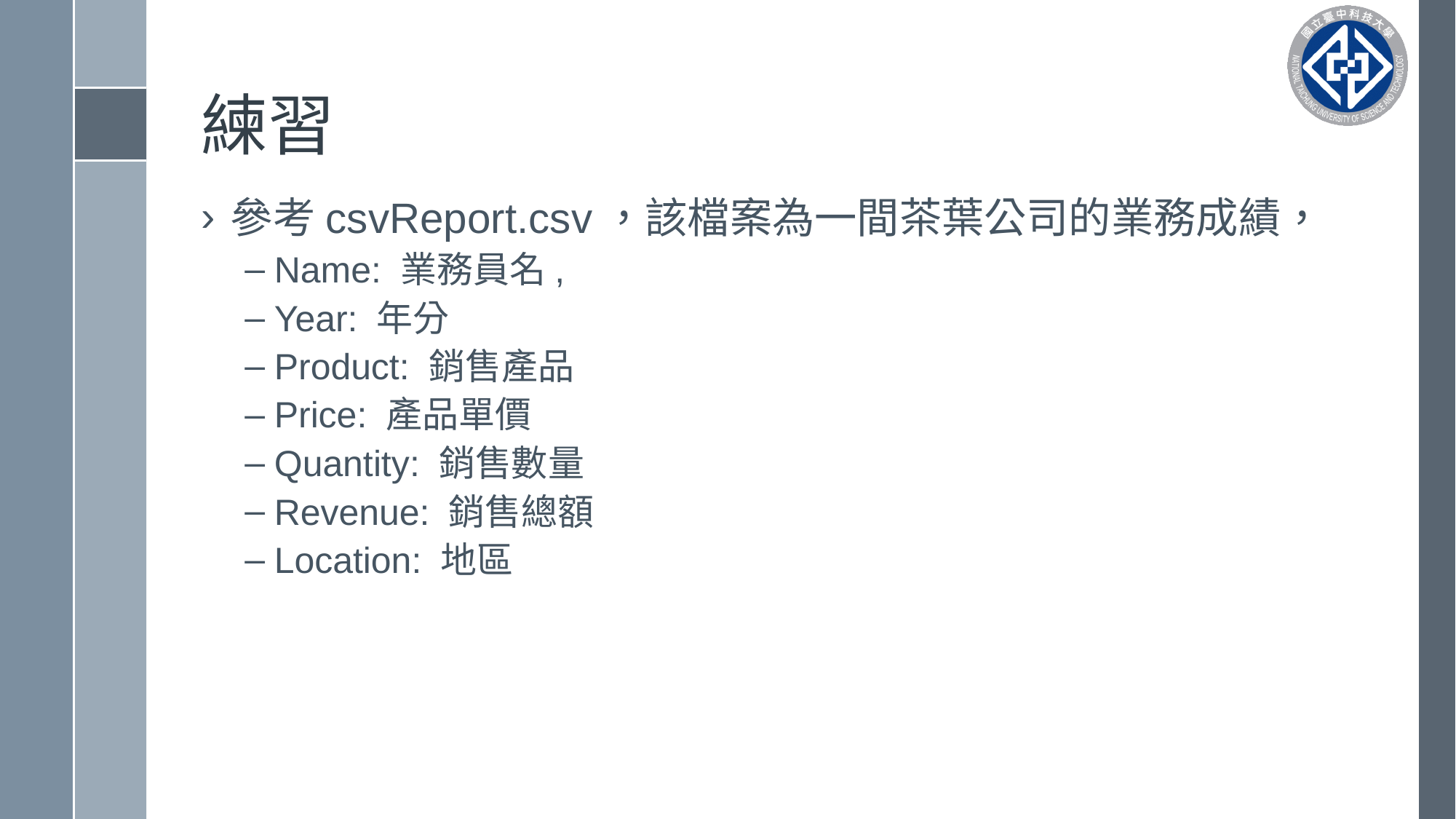

# 練習
參考csvReport.csv，該檔案為一間茶葉公司的業務成績，
Name: 業務員名,
Year: 年分
Product: 銷售產品
Price: 產品單價
Quantity: 銷售數量
Revenue: 銷售總額
Location: 地區